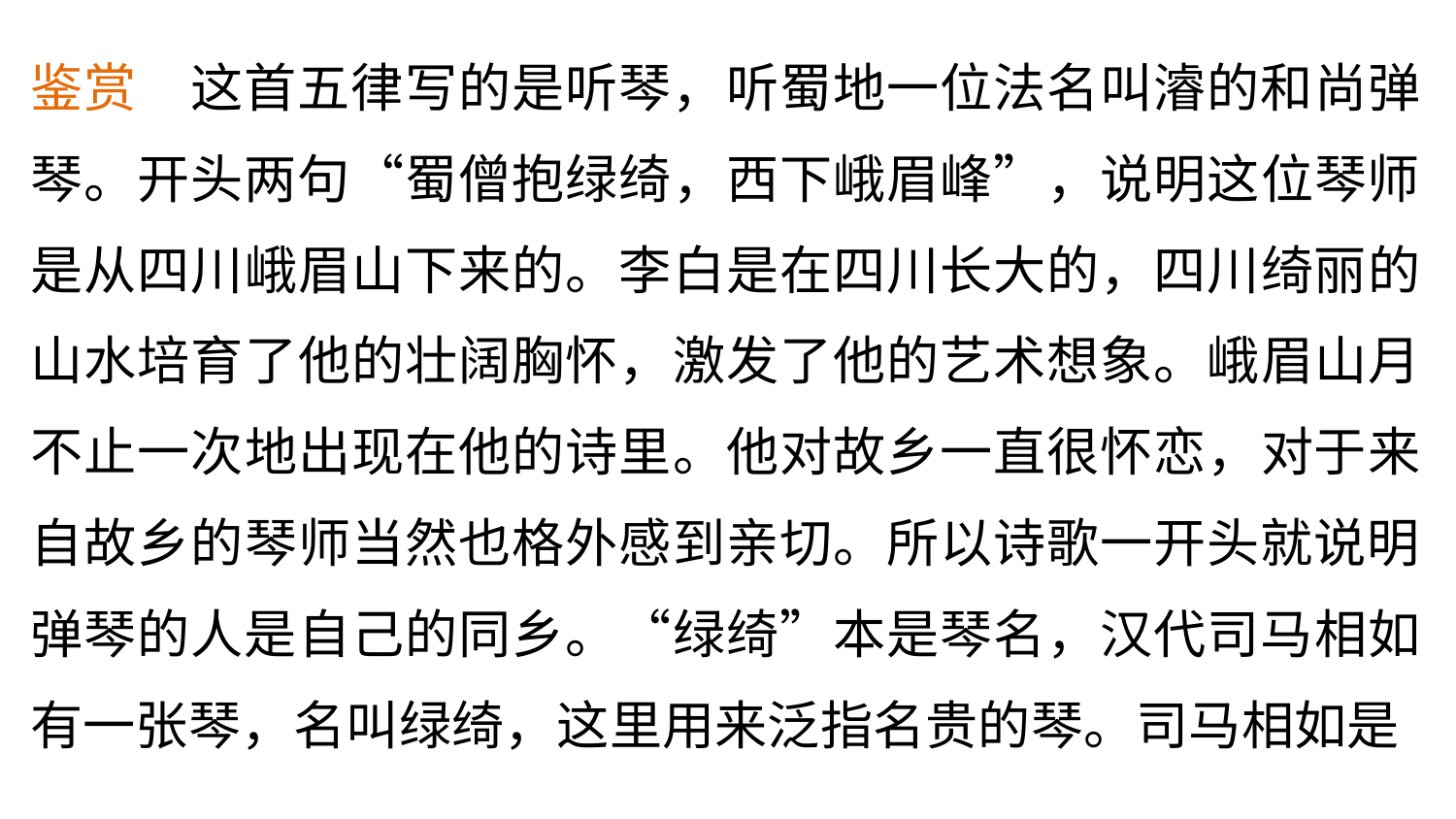

鉴赏　这首五律写的是听琴，听蜀地一位法名叫濬的和尚弹琴。开头两句“蜀僧抱绿绮，西下峨眉峰”，说明这位琴师是从四川峨眉山下来的。李白是在四川长大的，四川绮丽的山水培育了他的壮阔胸怀，激发了他的艺术想象。峨眉山月不止一次地出现在他的诗里。他对故乡一直很怀恋，对于来自故乡的琴师当然也格外感到亲切。所以诗歌一开头就说明弹琴的人是自己的同乡。“绿绮”本是琴名，汉代司马相如有一张琴，名叫绿绮，这里用来泛指名贵的琴。司马相如是